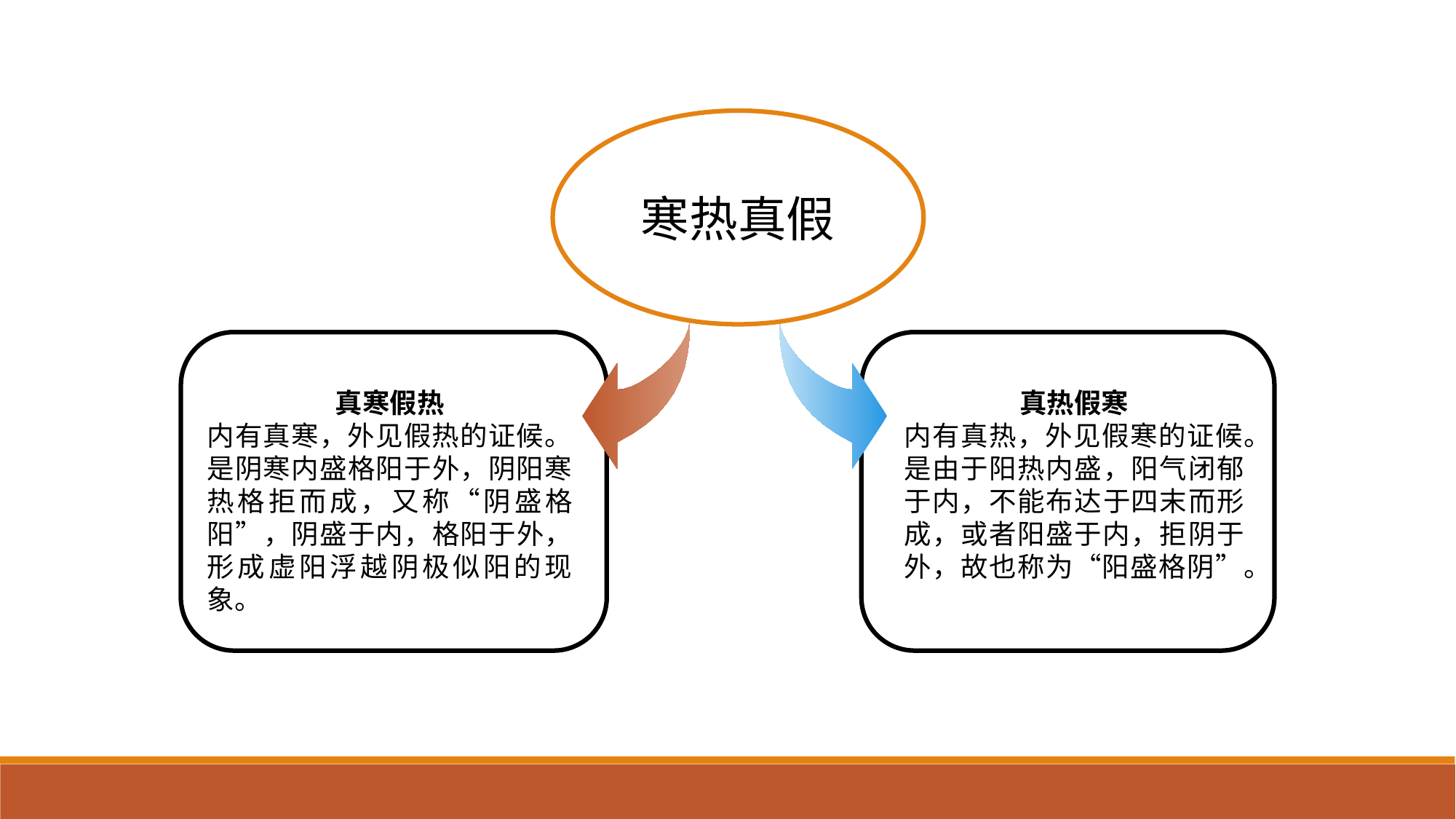

寒热真假

真热假寒
内有真热，外见假寒的证候。是由于阳热内盛，阳气闭郁于内，不能布达于四末而形成，或者阳盛于内，拒阴于外，故也称为“阳盛格阴”。
真寒假热
内有真寒，外见假热的证候。是阴寒内盛格阳于外，阴阳寒热格拒而成，又称“阴盛格阳”，阴盛于内，格阳于外，形成虚阳浮越阴极似阳的现象。